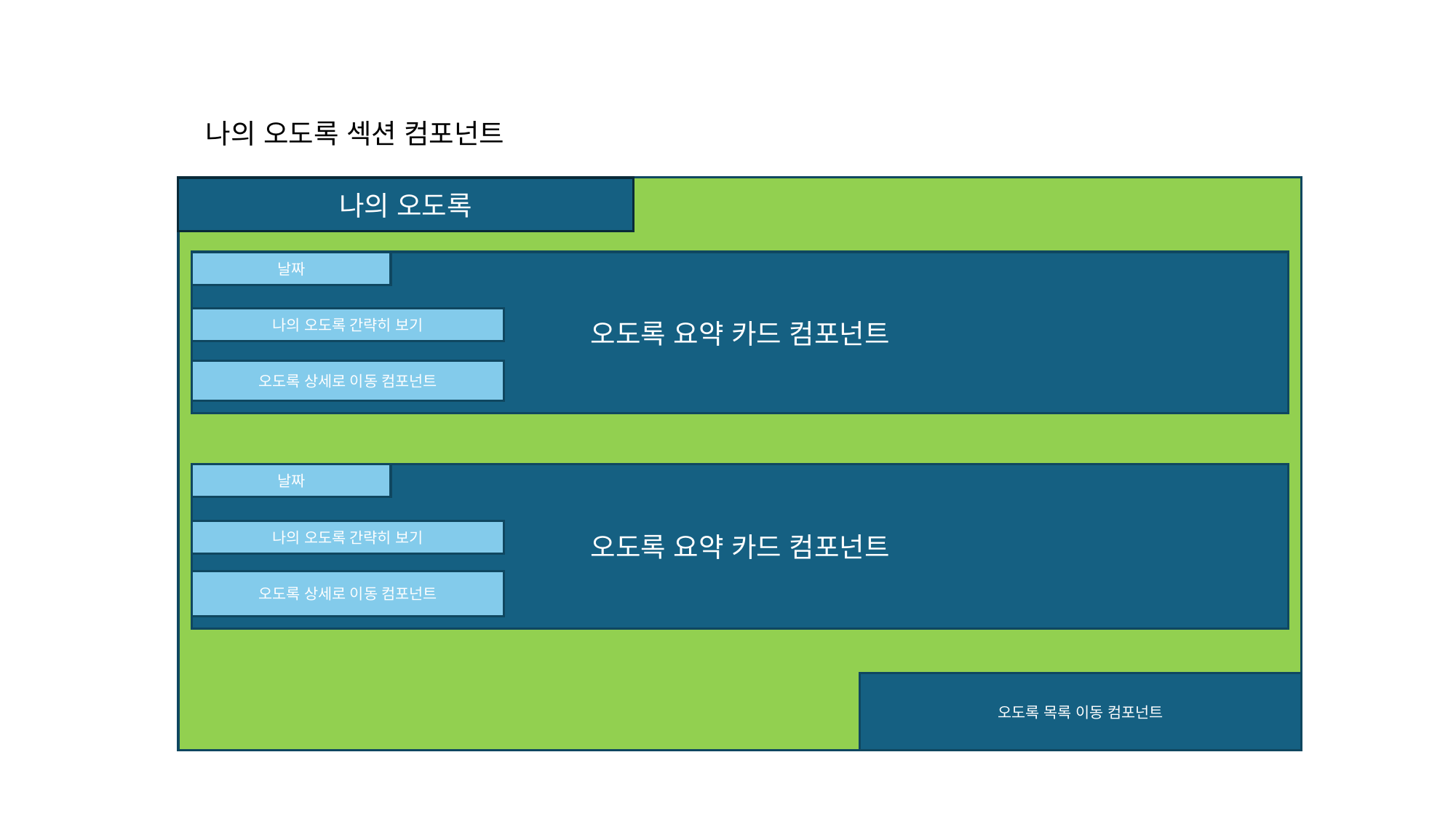

나의 오도록 섹션 컴포넌트

오도록 요약 카드 컴포넌트
오도록 상세로 이동 컴포넌트
오도록 요약 카드 컴포넌트
오도록 상세로 이동 컴포넌트
오도록 목록 이동 컴포넌트
나의 오도록
날짜
나의 오도록 간략히 보기
날짜
나의 오도록 간략히 보기